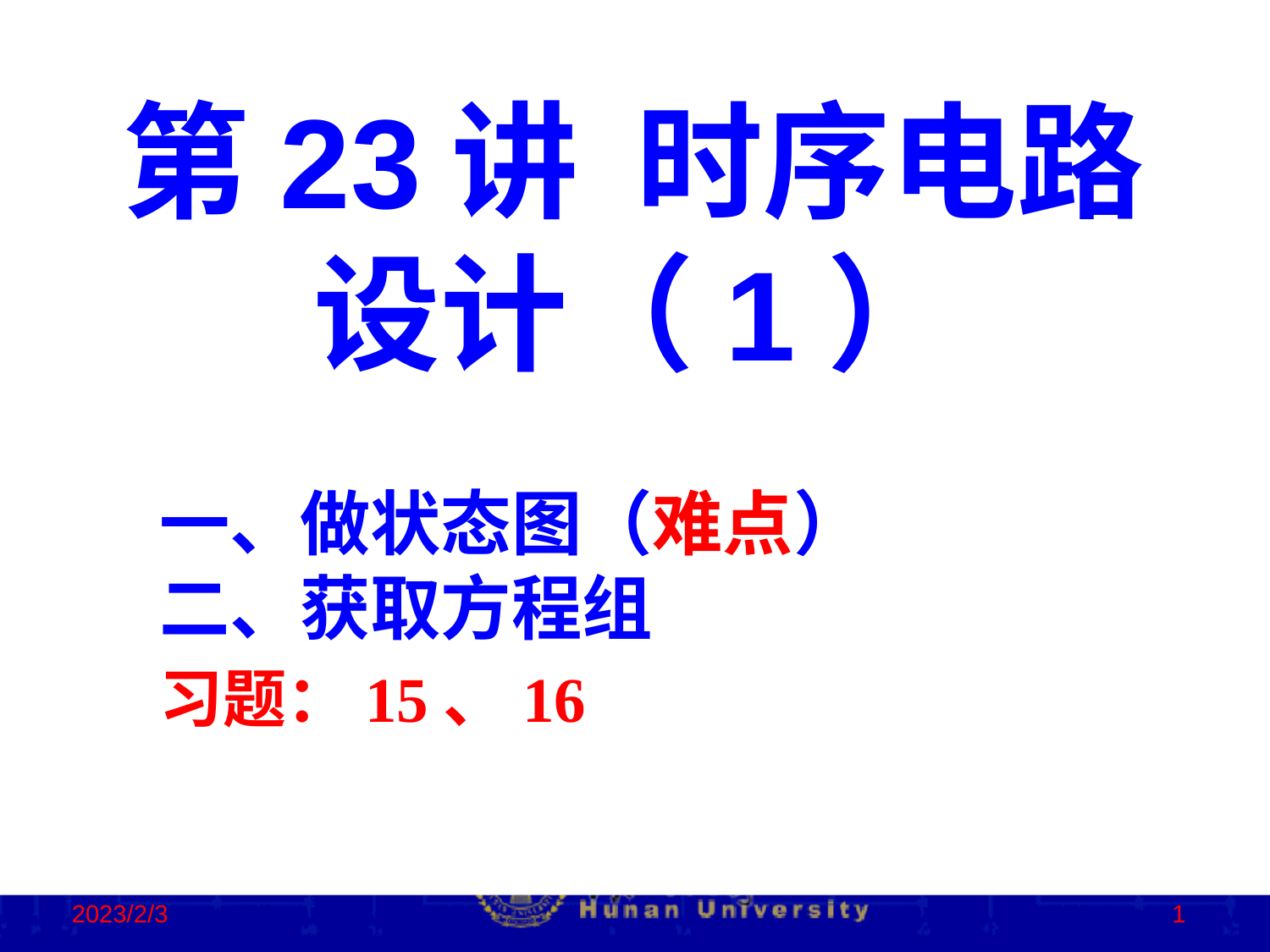

第23讲  时序电路
设计（1）
一、做状态图（难点）
二、获取方程组
习题：15、16
2023/2/3
1